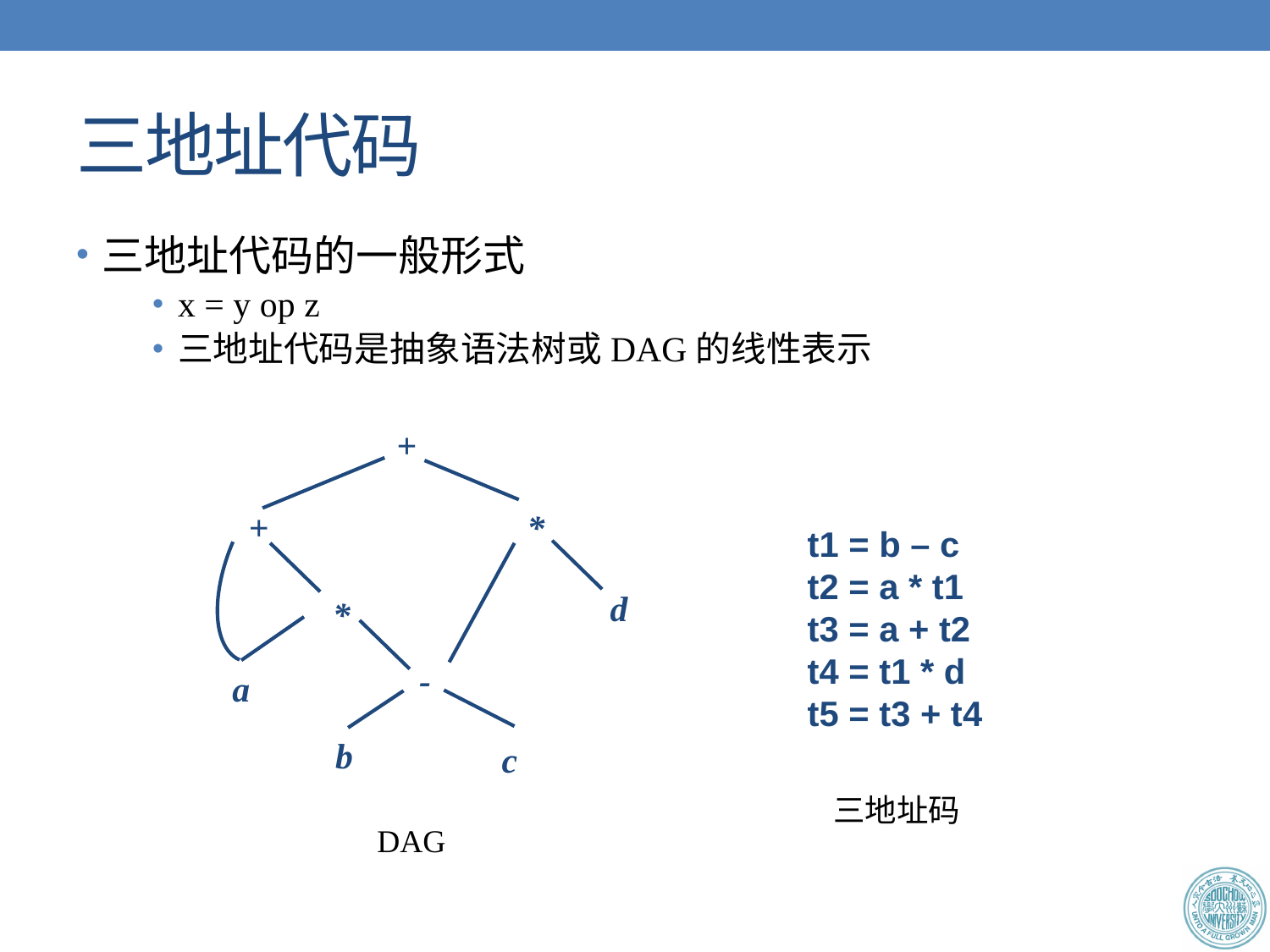

# 三地址代码
三地址代码的一般形式
x = y op z
三地址代码是抽象语法树或DAG的线性表示
+

+
*
d
*
-
a
b
c
DAG
t1 = b – c
t2 = a * t1
t3 = a + t2
t4 = t1 * d
t5 = t3 + t4
三地址码